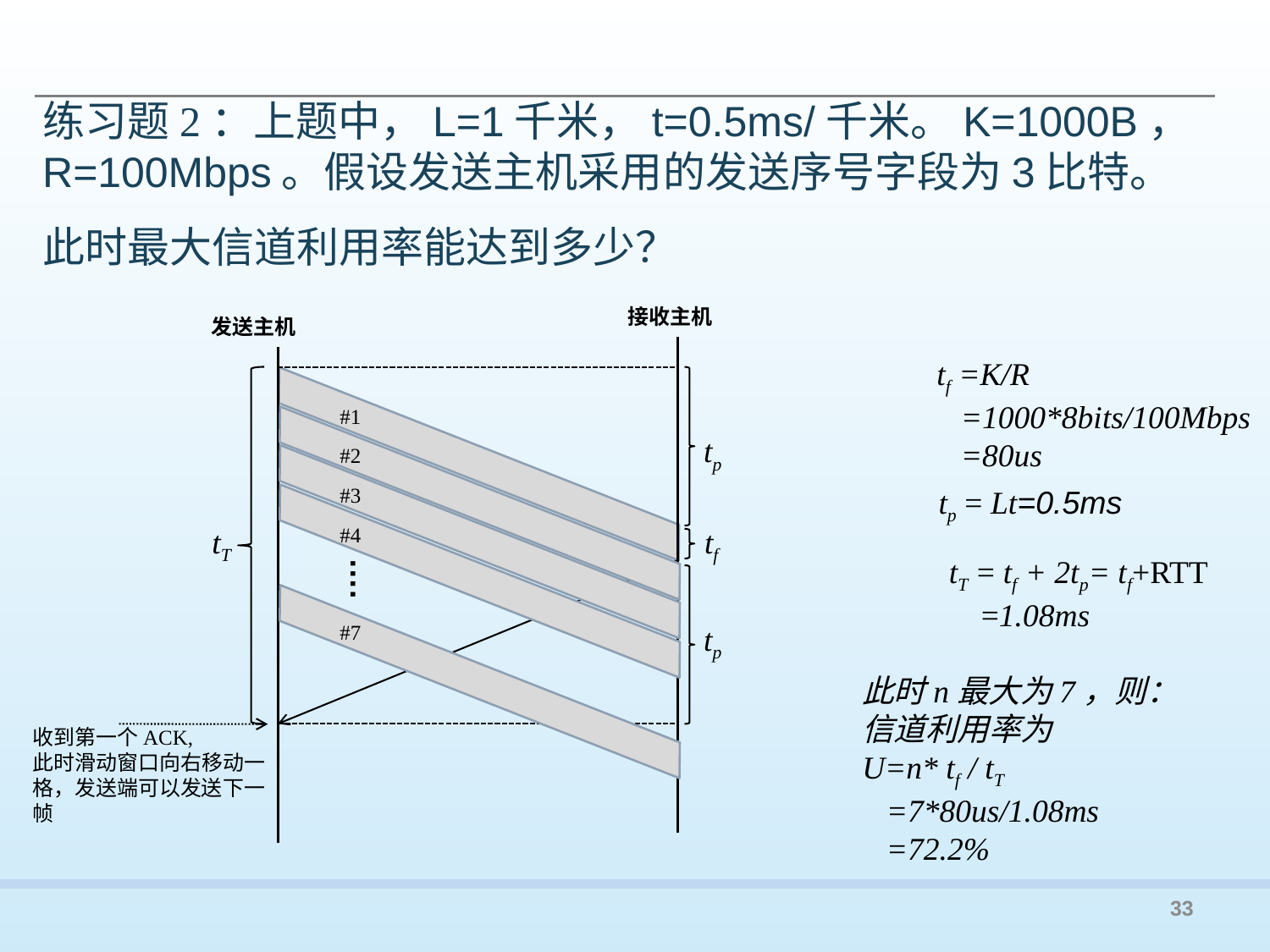

练习题2：上题中，L=1千米，t=0.5ms/千米。K=1000B，R=100Mbps。假设发送主机采用的发送序号字段为3比特。
此时最大信道利用率能达到多少？

接收主机
发送主机
tf =K/R
   =1000*8bits/100Mbps
   =80us

#1
tp
#2

#3
tp = Lt=0.5ms

tT
#4
tf

tT  = tf + 2tp= tf+RTT
    =1.08ms
….

tp
#7
此时n最大为7，则：
信道利用率为
U=n* tf / tT
   =7*80us/1.08ms
   =72.2%

收到第一个ACK,
此时滑动窗口向右移动一格，发送端可以发送下一帧

33